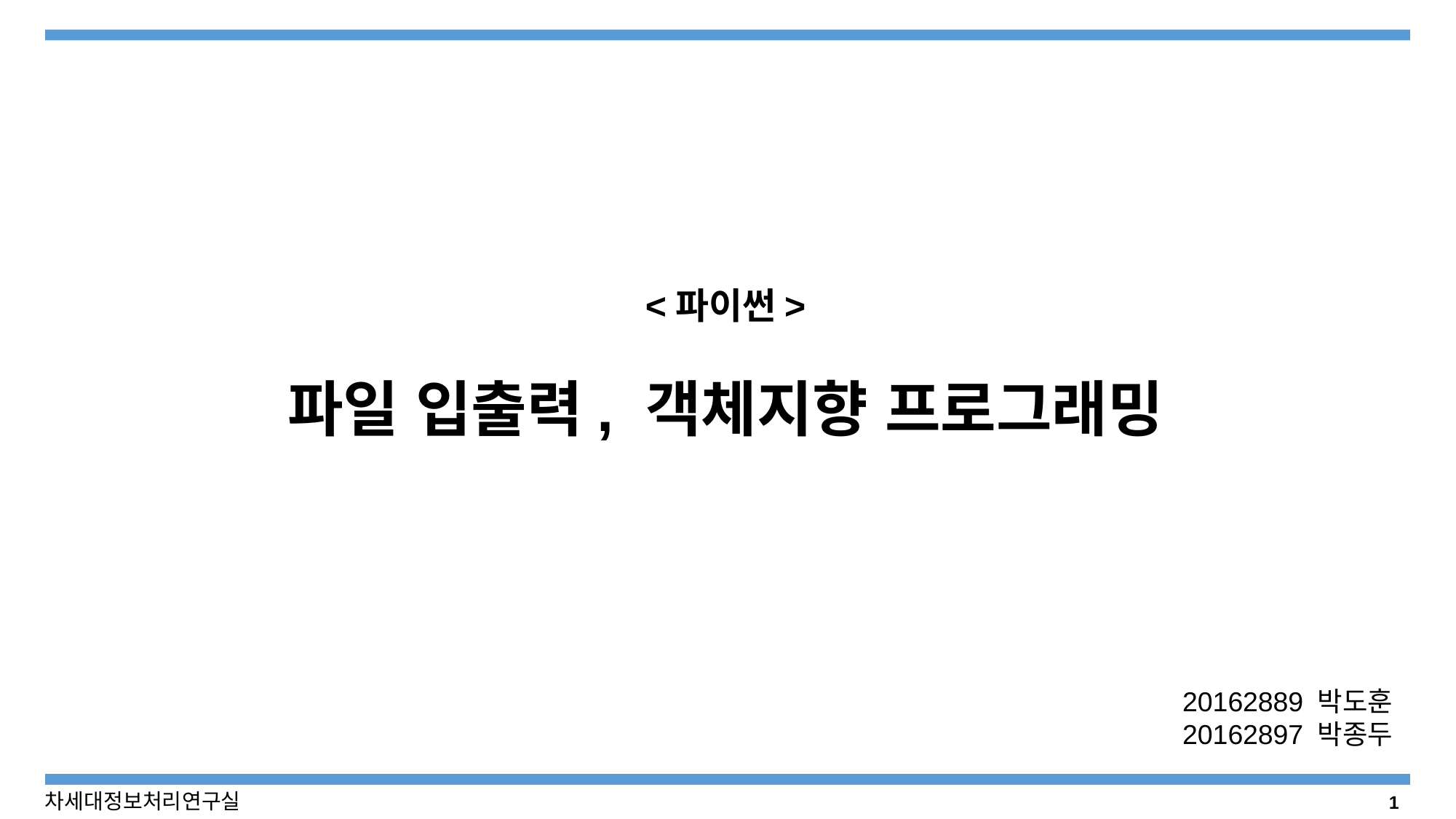

<파이썬>

파일 입출력, 객체지향 프로그래밍
20162889 박도훈
20162897 박종두
1